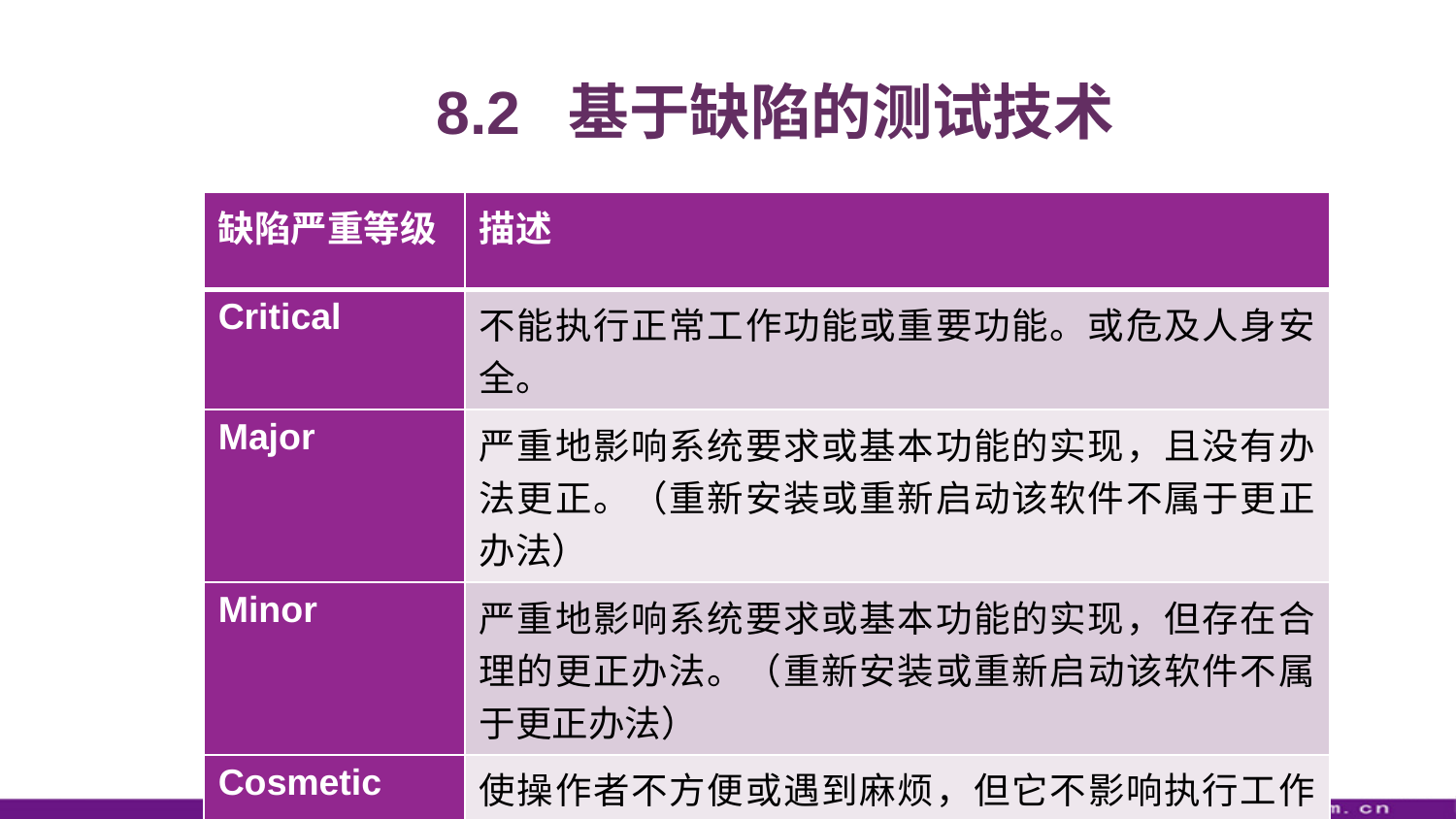

8.2  基于缺陷的测试技术

| 缺陷严重等级 | 描述 |
| --- | --- |
| Critical | 不能执行正常工作功能或重要功能。或危及人身安全。 |
| Major | 严重地影响系统要求或基本功能的实现，且没有办法更正。（重新安装或重新启动该软件不属于更正办法） |
| Minor | 严重地影响系统要求或基本功能的实现，但存在合理的更正办法。（重新安装或重新启动该软件不属于更正办法） |
| Cosmetic | 使操作者不方便或遇到麻烦，但它不影响执行工作功能或重要功能。 |